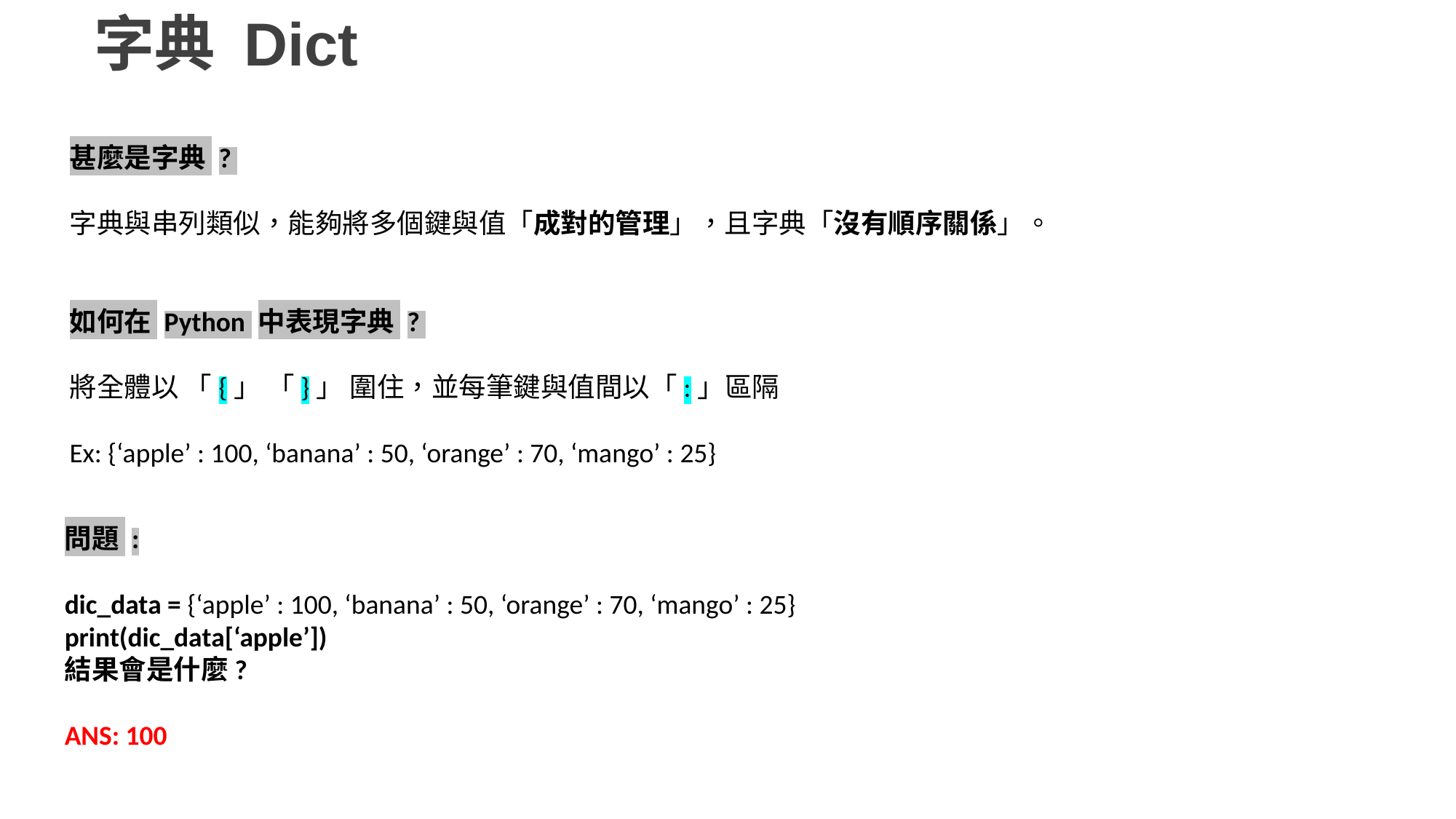

字典 Dict
甚麼是字典 ?

字典與串列類似，能夠將多個鍵與值「成對的管理」，且字典「沒有順序關係」。

如何在 Python 中表現字典 ?

將全體以 「{」 「}」 圍住，並每筆鍵與值間以「:」區隔

Ex: {‘apple’ : 100, ‘banana’ : 50, ‘orange’ : 70, ‘mango’ : 25}
問題 :

dic_data = {‘apple’ : 100, ‘banana’ : 50, ‘orange’ : 70, ‘mango’ : 25}
print(dic_data[‘apple’])
結果會是什麼?

ANS: 100